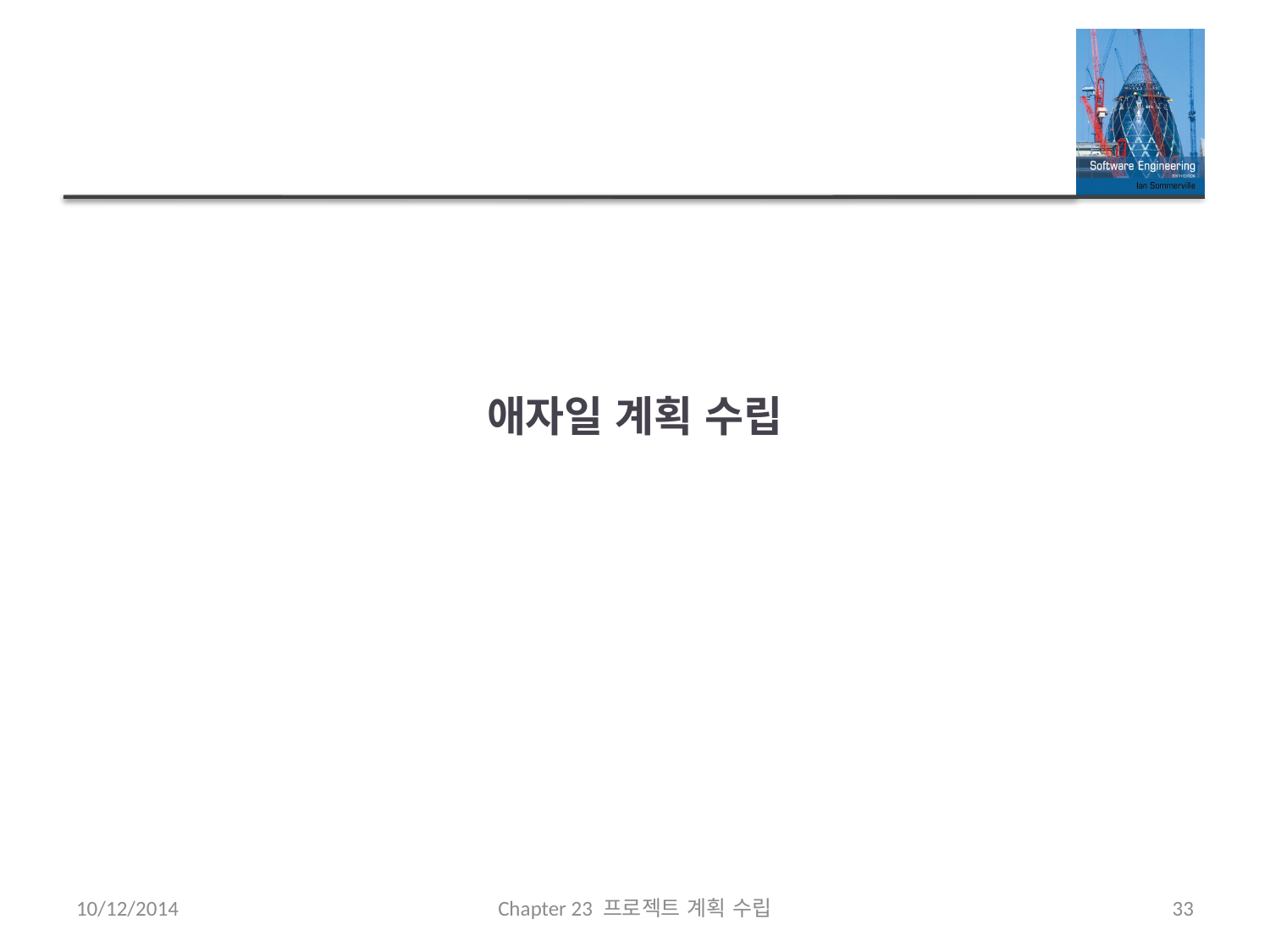

# 애자일 계획 수립
10/12/2014
Chapter 23 프로젝트 계획 수립
33